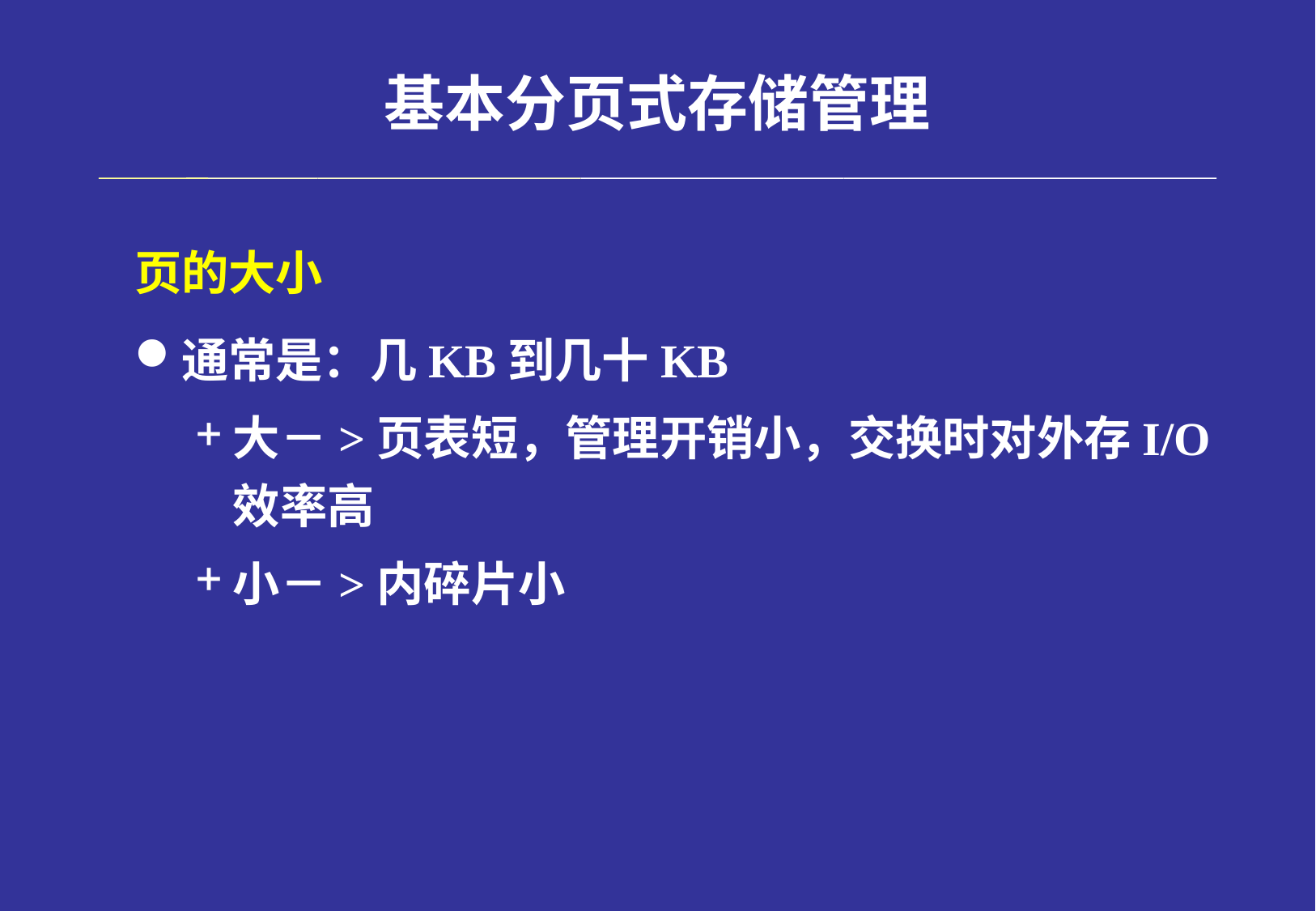

基本分页式存储管理
页的大小
通常是：几KB到几十KB
大－>页表短，管理开销小，交换时对外存I/O效率高
小－>内碎片小